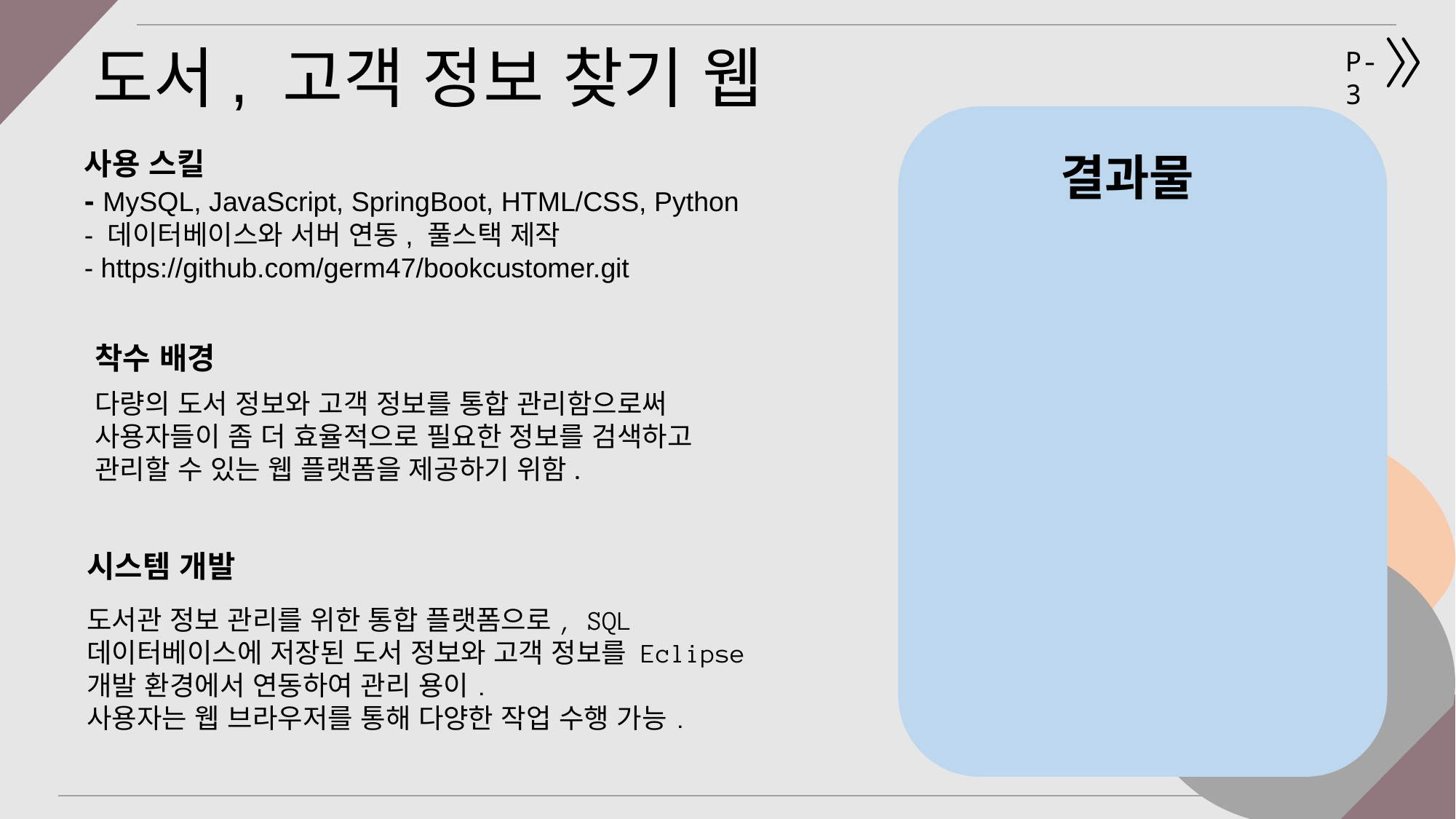

# 도서, 고객 정보 찾기 웹
P-3

결과물
사용 스킬
- MySQL, JavaScript, SpringBoot, HTML/CSS, Python
- 데이터베이스와 서버 연동, 풀스택 제작
- https://github.com/germ47/bookcustomer.git
착수 배경
다량의 도서 정보와 고객 정보를 통합 관리함으로써 사용자들이 좀 더 효율적으로 필요한 정보를 검색하고 관리할 수 있는 웹 플랫폼을 제공하기 위함.

시스템 개발
도서관 정보 관리를 위한 통합 플랫폼으로, SQL 데이터베이스에 저장된 도서 정보와 고객 정보를 Eclipse 개발 환경에서 연동하여 관리 용이.
사용자는 웹 브라우저를 통해 다양한 작업 수행 가능.